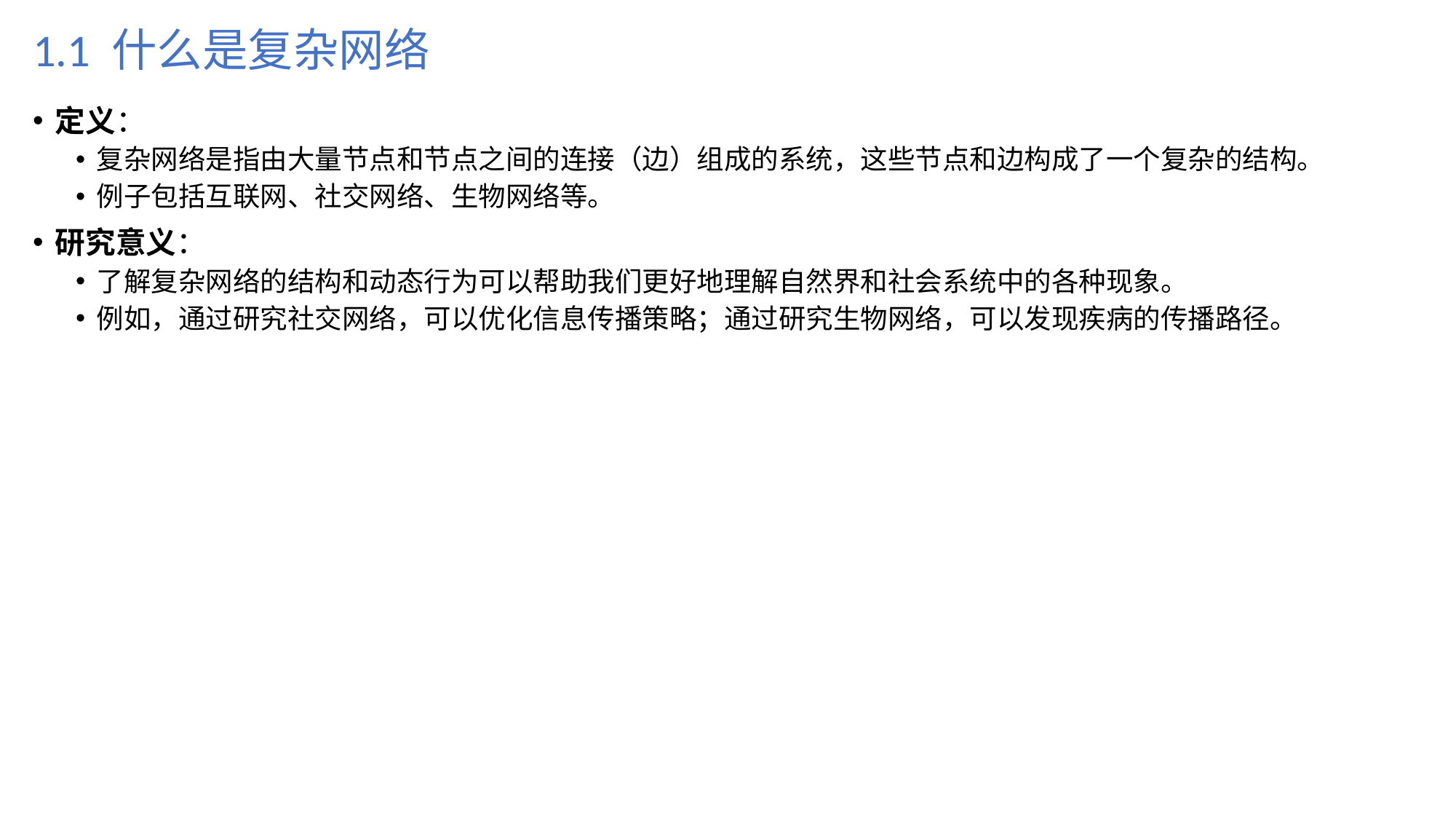

# 1.1 什么是复杂网络
定义：
复杂网络是指由大量节点和节点之间的连接（边）组成的系统，这些节点和边构成了一个复杂的结构。
例子包括互联网、社交网络、生物网络等。
研究意义：
了解复杂网络的结构和动态行为可以帮助我们更好地理解自然界和社会系统中的各种现象。
例如，通过研究社交网络，可以优化信息传播策略；通过研究生物网络，可以发现疾病的传播路径。